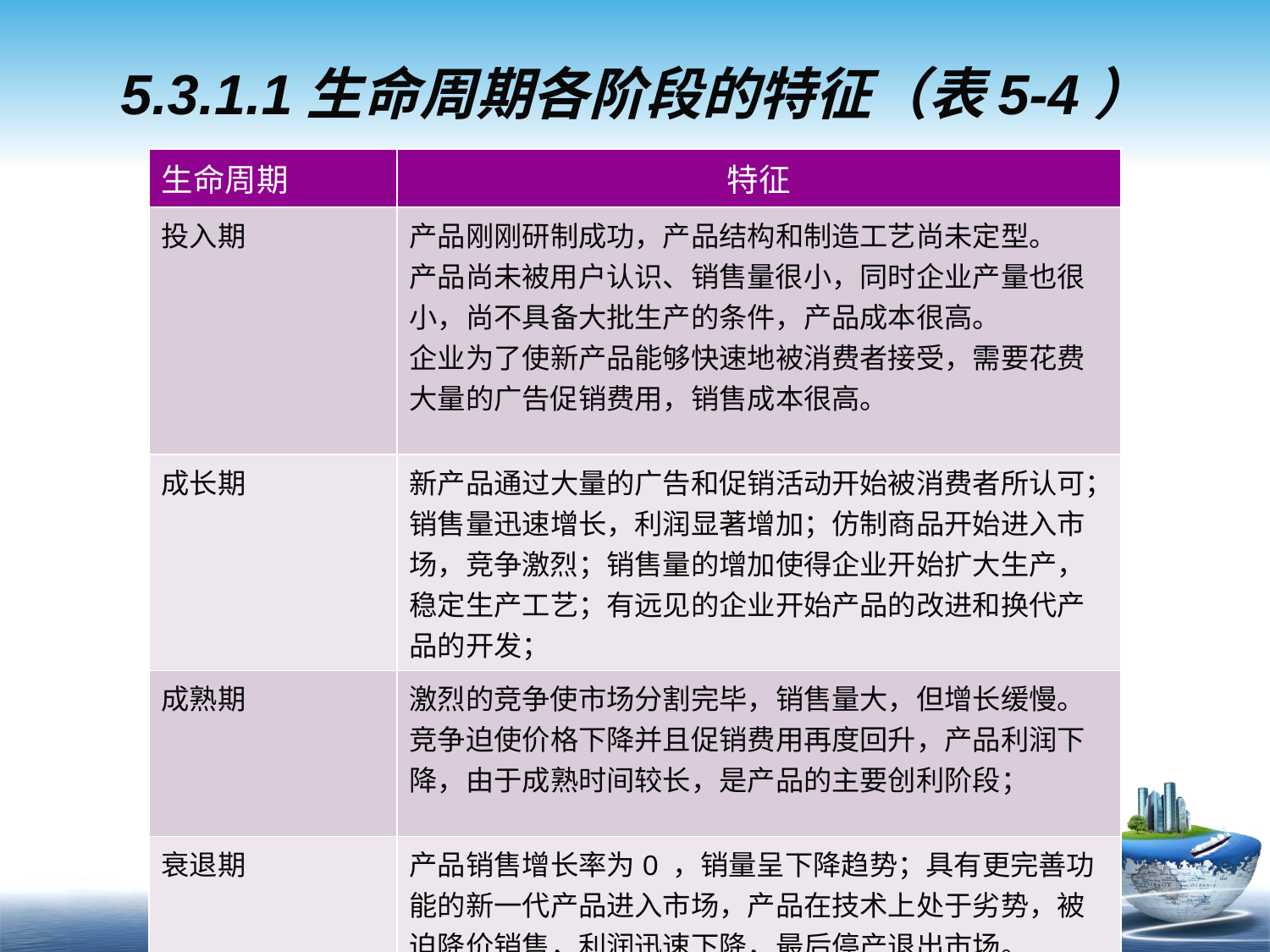

# 5.3.1.1生命周期各阶段的特征（表5-4）
| 生命周期 | 特征 |
| --- | --- |
| 投入期 | 产品刚刚研制成功，产品结构和制造工艺尚未定型。 产品尚未被用户认识、销售量很小，同时企业产量也很小，尚不具备大批生产的条件，产品成本很高。 企业为了使新产品能够快速地被消费者接受，需要花费大量的广告促销费用，销售成本很高。 |
| 成长期 | 新产品通过大量的广告和促销活动开始被消费者所认可；销售量迅速增长，利润显著增加；仿制商品开始进入市场，竞争激烈；销售量的增加使得企业开始扩大生产，稳定生产工艺；有远见的企业开始产品的改进和换代产品的开发； |
| 成熟期 | 激烈的竞争使市场分割完毕，销售量大，但增长缓慢。 竞争迫使价格下降并且促销费用再度回升，产品利润下降，由于成熟时间较长，是产品的主要创利阶段； |
| 衰退期 | 产品销售增长率为0 ，销量呈下降趋势；具有更完善功能的新一代产品进入市场，产品在技术上处于劣势，被迫降价销售，利润迅速下降，最后停产退出市场。 |